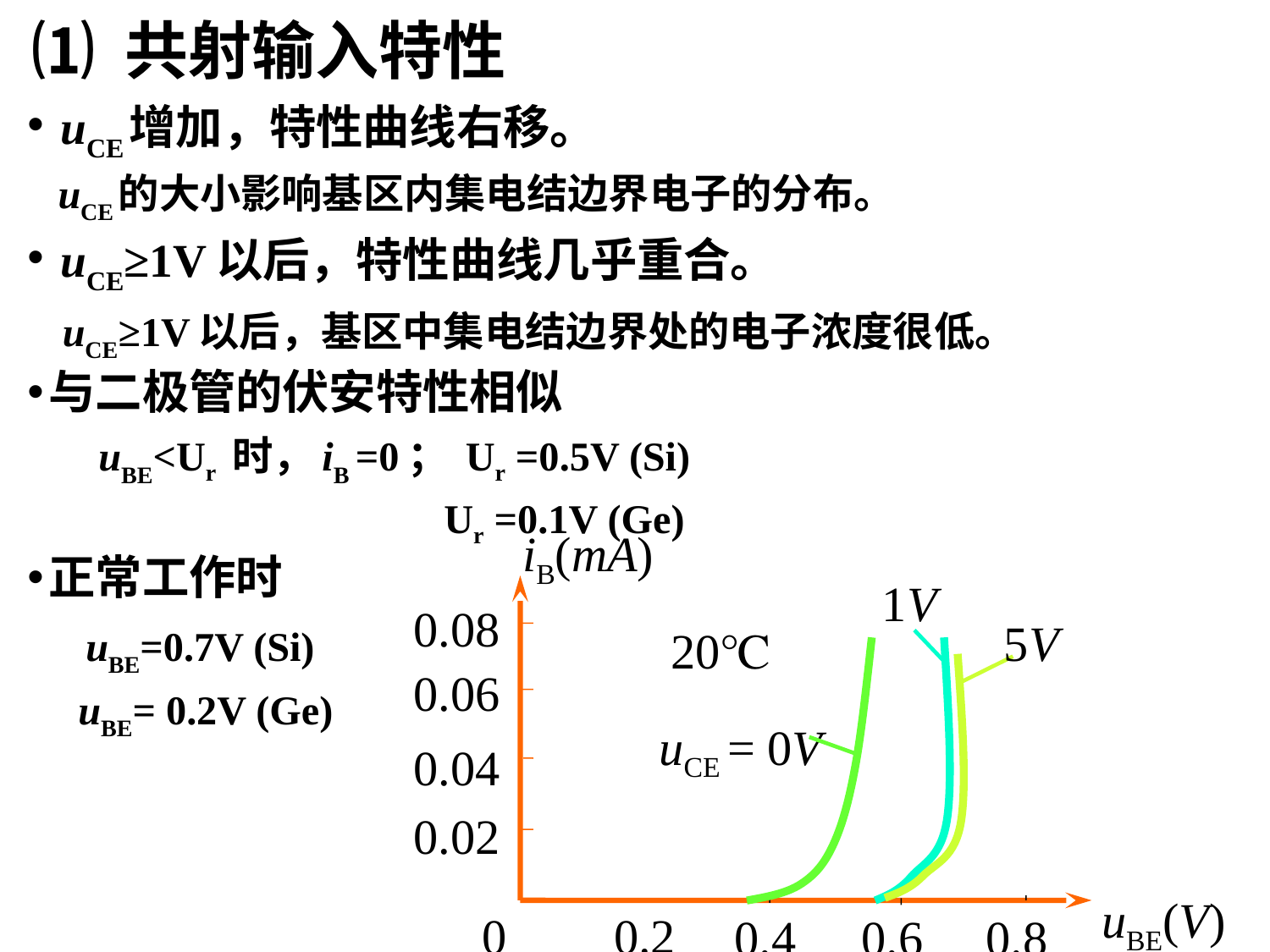

# ⑴ 共射输入特性
 uCE增加，特性曲线右移。
   uCE的大小影响基区内集电结边界电子的分布。
 uCE≥1V以后，特性曲线几乎重合。
   uCE≥1V以后，基区中集电结边界处的电子浓度很低。
与二极管的伏安特性相似
       uBE<Ur  时，iB =0； Ur =0.5V (Si)
                                         Ur =0.1V (Ge)
正常工作时
     uBE=0.7V (Si)
     uBE= 0.2V (Ge)
iB(mA)
1V

0.08
5V
20℃

0.06

uCE = 0V
0.04

0.02

uBE(V)

0
0.2
0.4
0.6
0.8

3DG4的输入特性